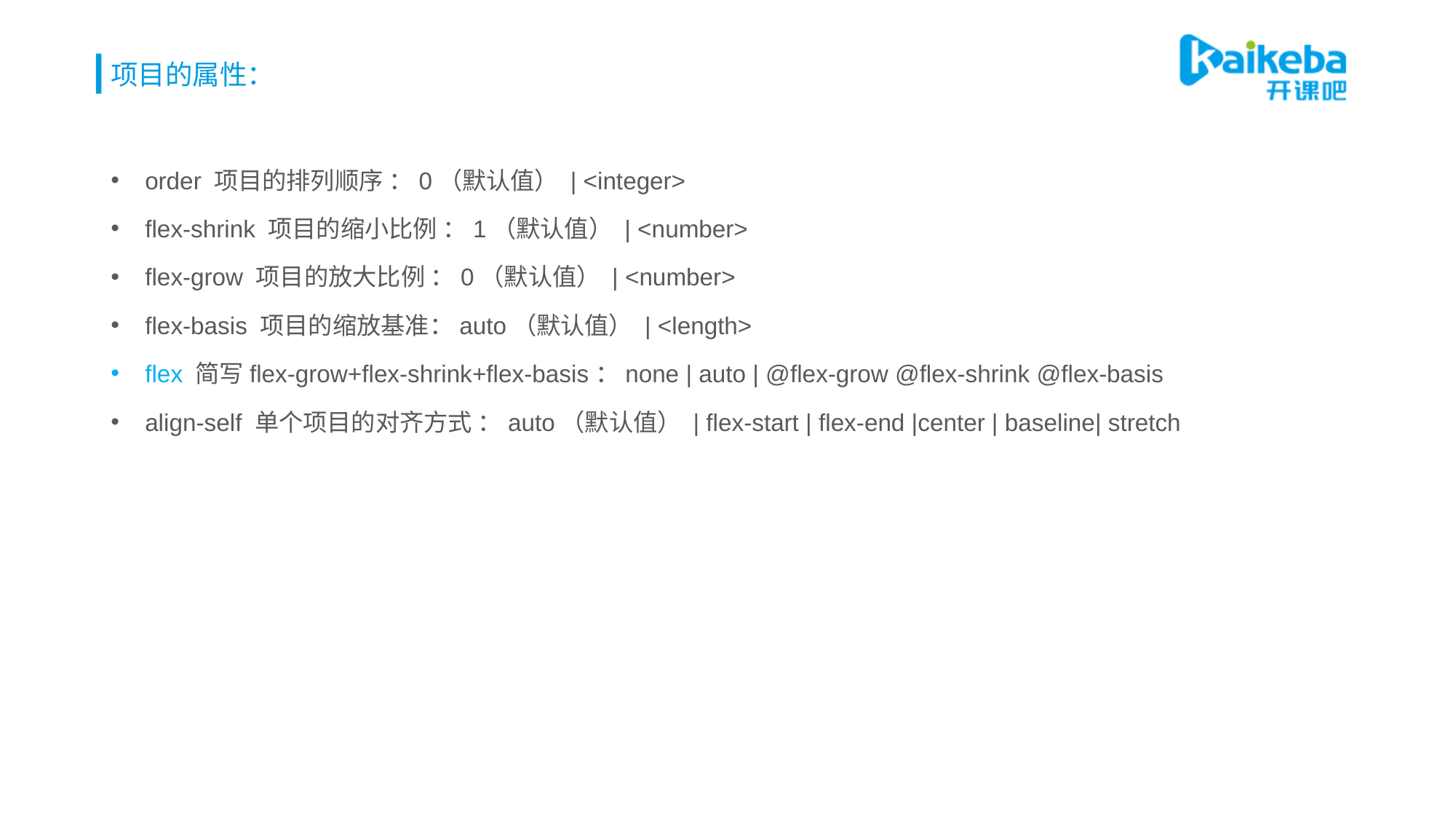

# 项目的属性：
order 项目的排列顺序 ：0（默认值） | <integer>
flex-shrink 项目的缩小比例 ：1（默认值） | <number>
flex-grow 项目的放大比例 ：0（默认值） | <number>
flex-basis 项目的缩放基准：auto（默认值） | <length>
flex 简写flex-grow+flex-shrink+flex-basis：none | auto | @flex-grow @flex-shrink @flex-basis
align-self 单个项目的对齐方式 ：auto（默认值） | flex-start | flex-end |center | baseline| stretch